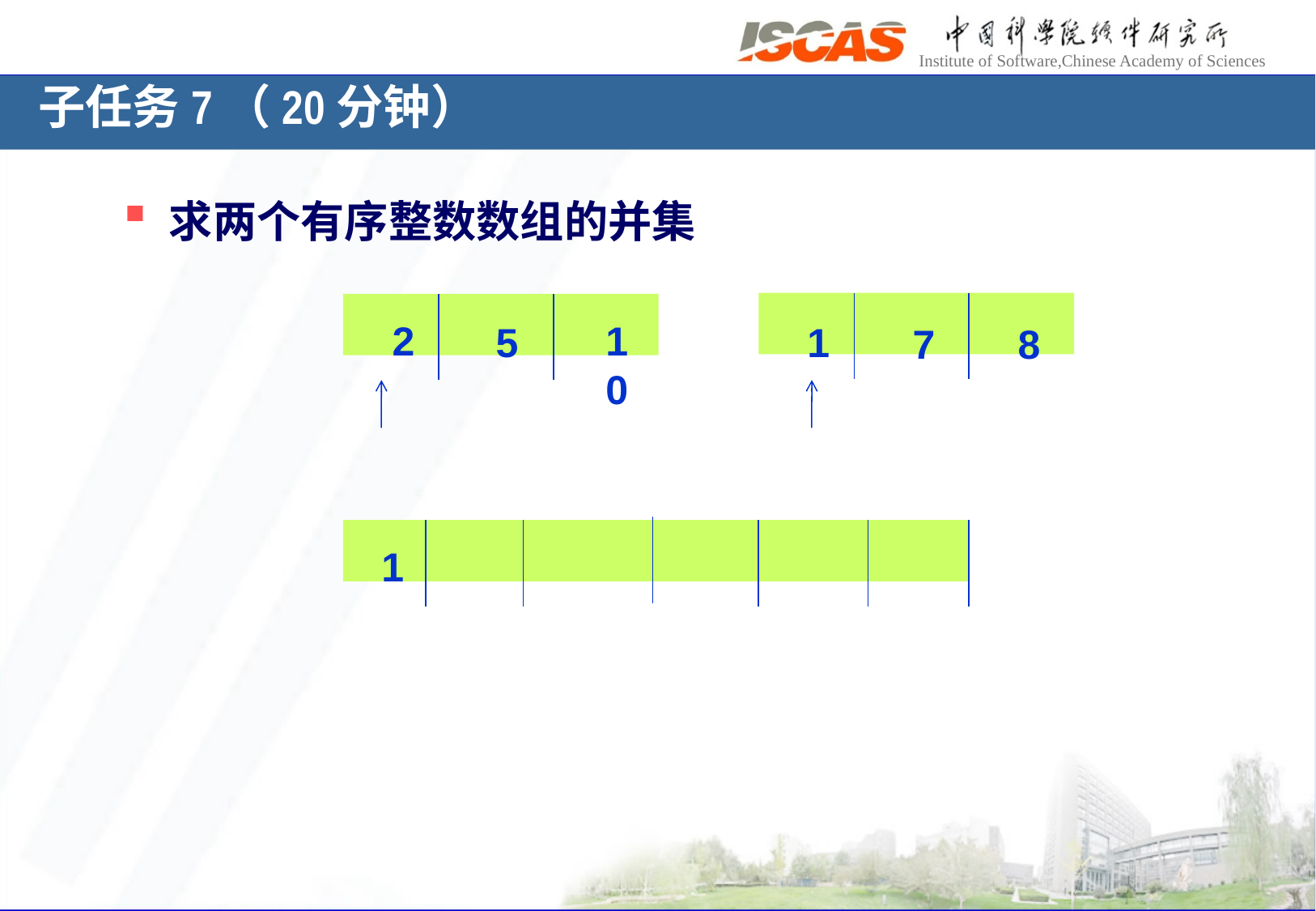

子任务7（20分钟）
求两个有序整数数组的并集

1
7
8

2
10
5

1